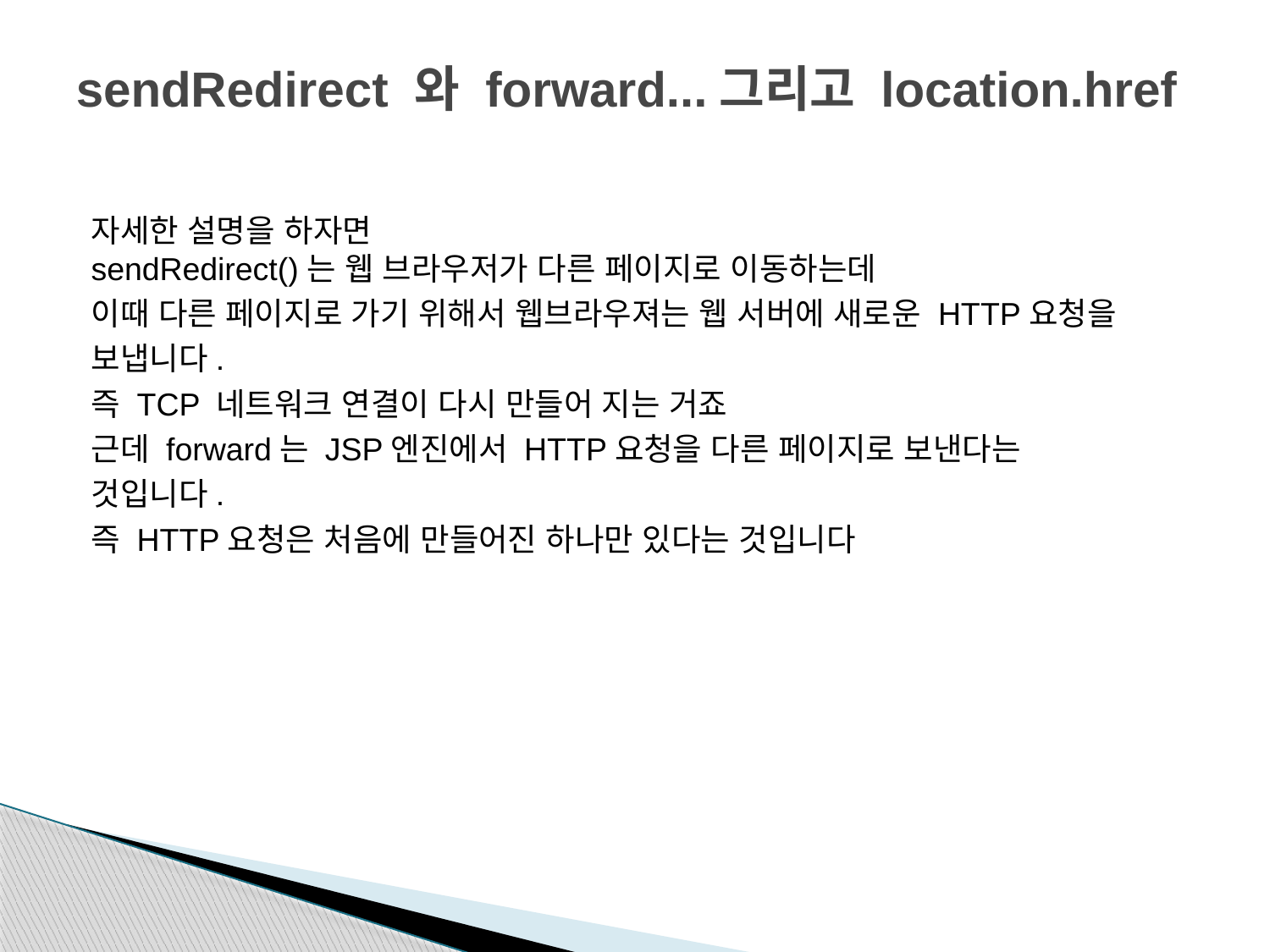

# sendRedirect 와 forward...그리고 location.href
자세한 설명을 하자면
sendRedirect()는 웹 브라우저가 다른 페이지로 이동하는데
이때 다른 페이지로 가기 위해서 웹브라우져는 웹 서버에 새로운 HTTP요청을
보냅니다.
즉 TCP 네트워크 연결이 다시 만들어 지는 거죠
근데 forward는 JSP엔진에서 HTTP요청을 다른 페이지로 보낸다는
것입니다.
즉 HTTP요청은 처음에 만들어진 하나만 있다는 것입니다